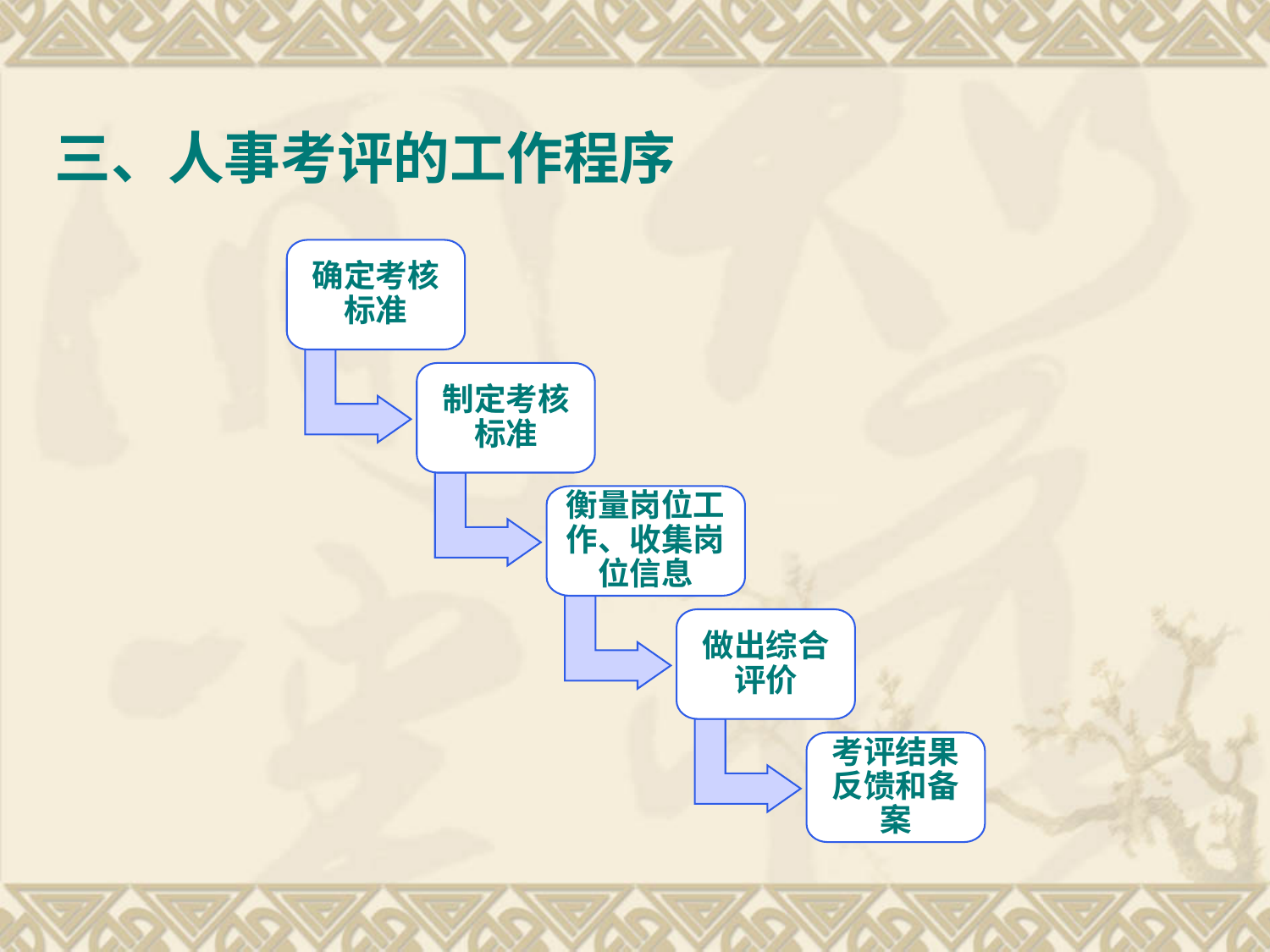

三、人事考评的工作程序

确定考核标准

制定考核标准

衡量岗位工作、收集岗位信息

做出综合评价

考评结果反馈和备案